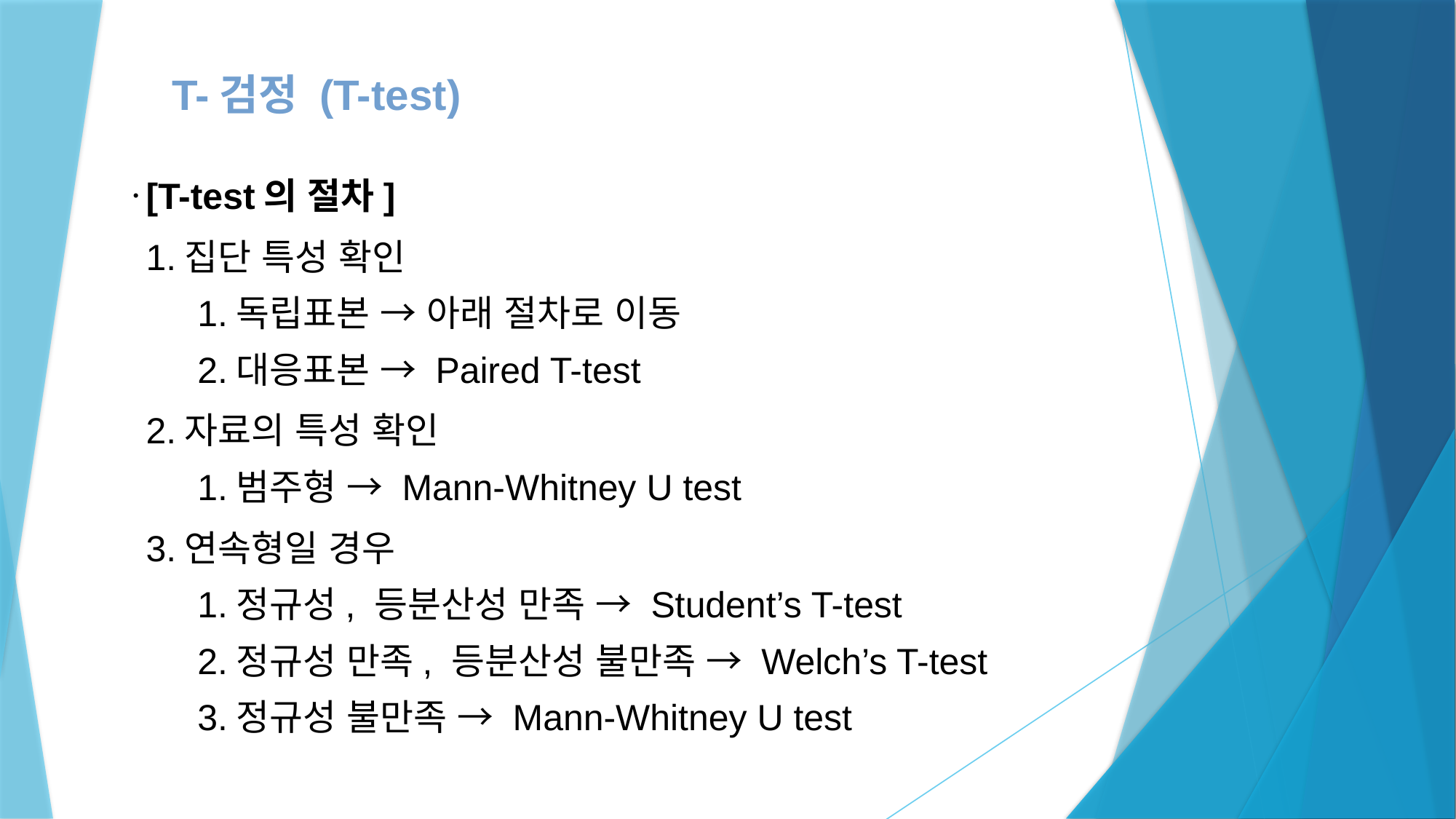

T-검정 (T-test)
# [T-test의 절차]
집단 특성 확인
독립표본 → 아래 절차로 이동
대응표본 → Paired T-test
자료의 특성 확인
범주형 → Mann-Whitney U test
연속형일 경우
정규성, 등분산성 만족 → Student’s T-test
정규성 만족, 등분산성 불만족 → Welch’s T-test
정규성 불만족 → Mann-Whitney U test